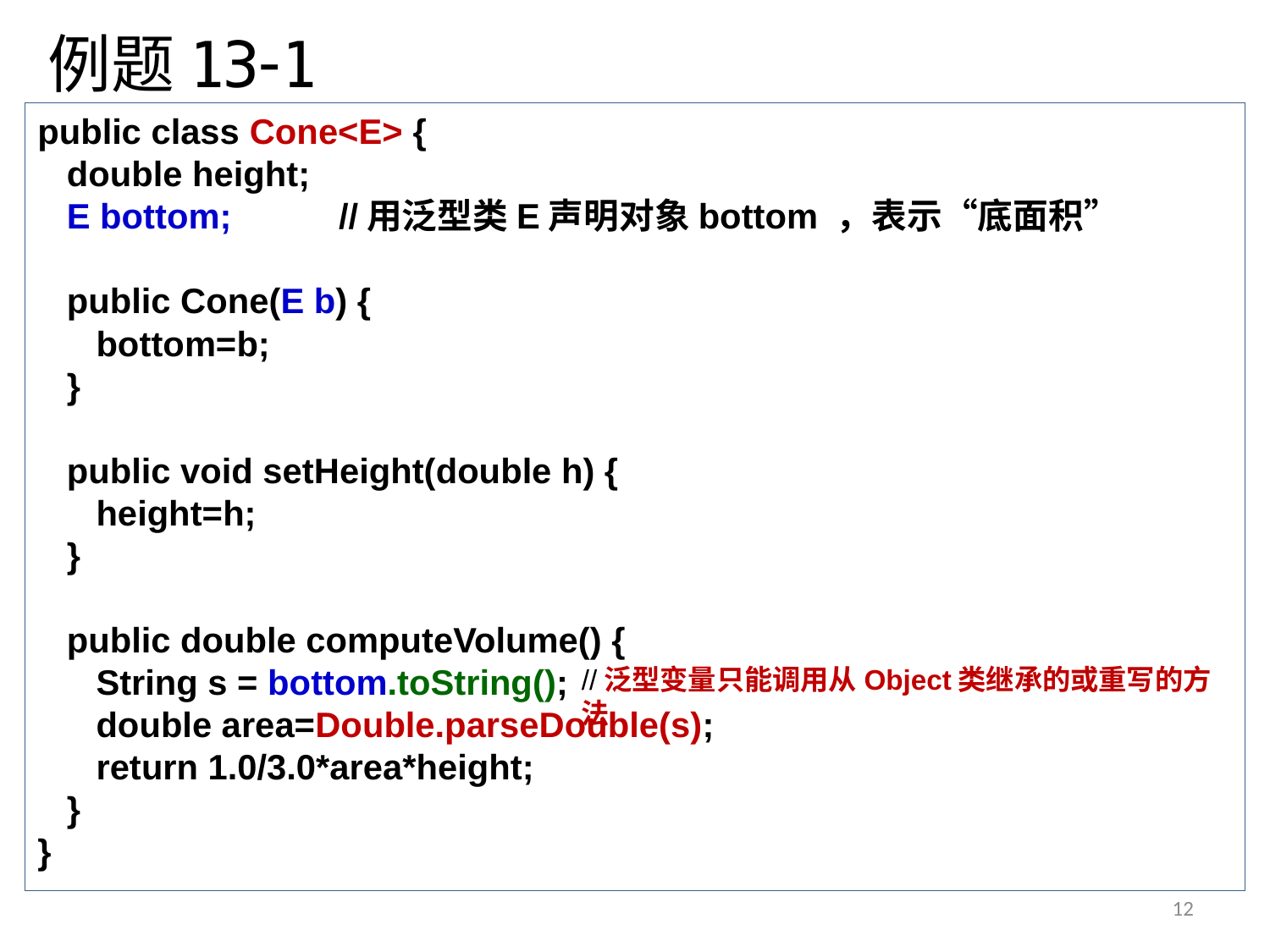

# 例题13-1
public class Cone<E> {
   double height;
   E bottom;           //用泛型类E声明对象bottom ，表示“底面积”

   public Cone(E b) {
      bottom=b;
   }

   public void setHeight(double h) {
      height=h;
   }

   public double computeVolume() {
      String s = bottom.toString();
      double area=Double.parseDouble(s);
      return 1.0/3.0*area*height;
   }
}
//泛型变量只能调用从Object类继承的或重写的方法
12